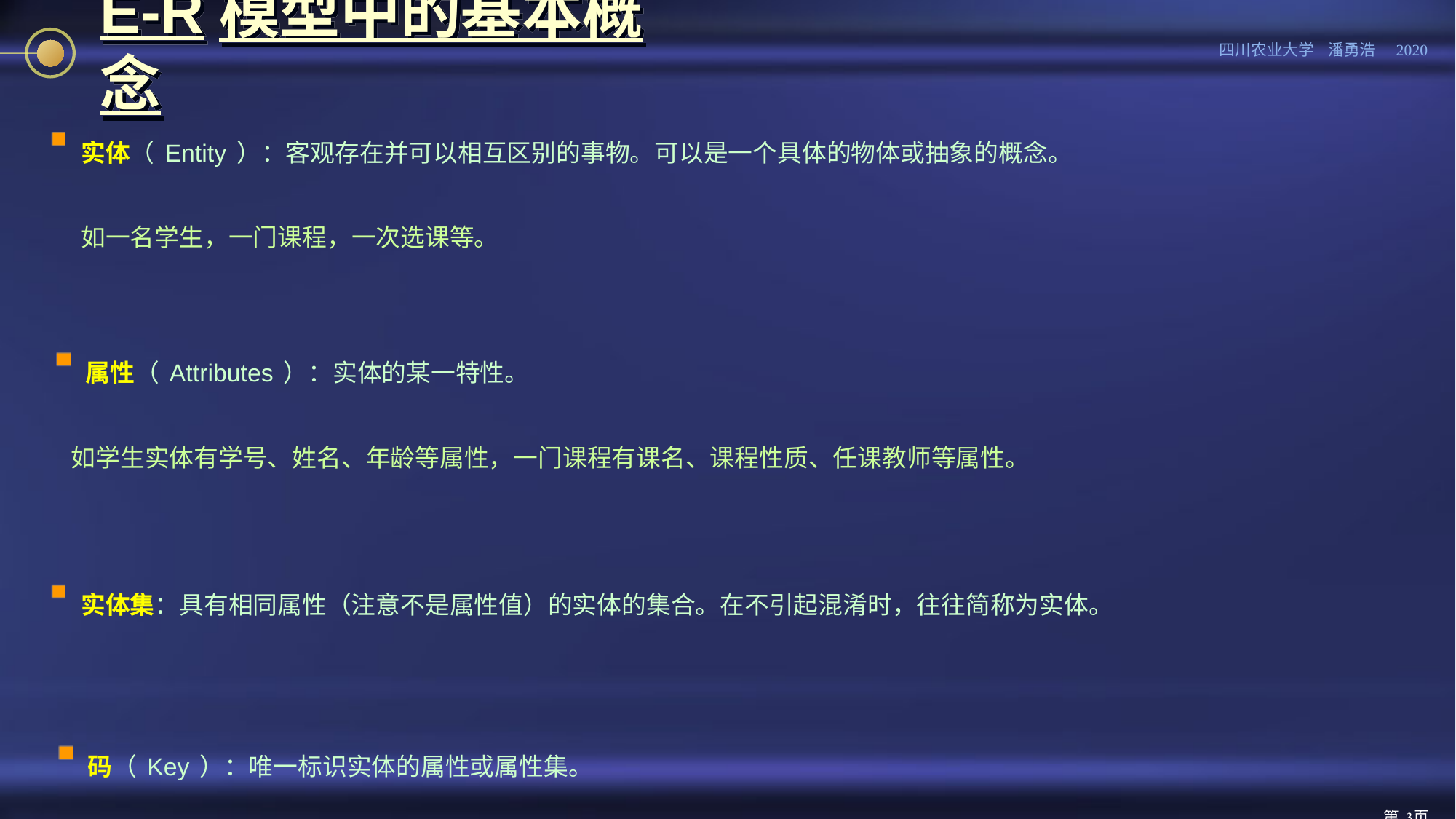

# E-R模型中的基本概念
实体（Entity）：客观存在并可以相互区别的事物。可以是一个具体的物体或抽象的概念。
	如一名学生，一门课程，一次选课等。
属性（Attributes）：实体的某一特性。
   如学生实体有学号、姓名、年龄等属性，一门课程有课名、课程性质、任课教师等属性。
实体集：具有相同属性（注意不是属性值）的实体的集合。在不引起混淆时，往往简称为实体。
码（Key）：唯一标识实体的属性或属性集。